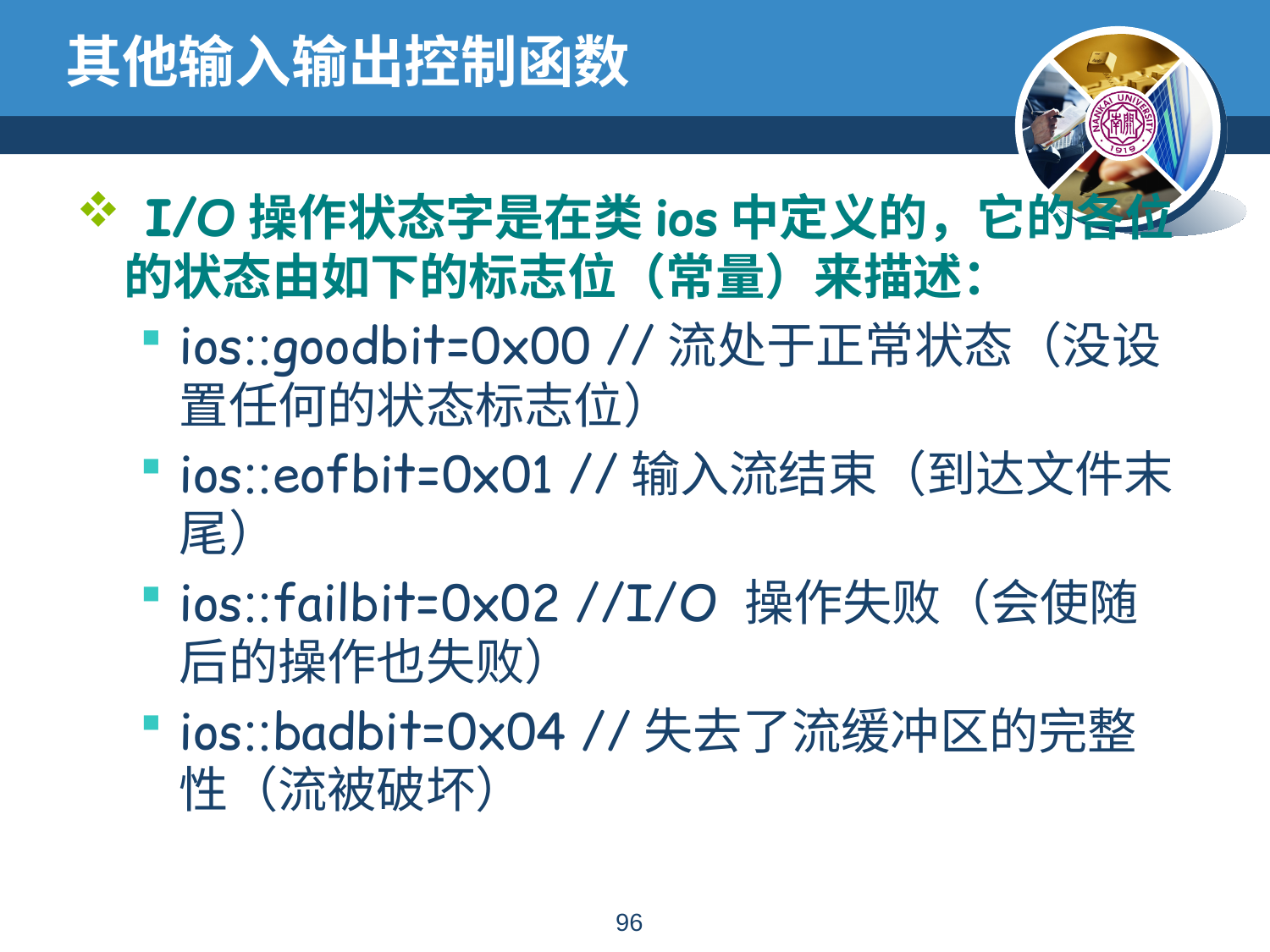

# 其他输入输出控制函数
 I/O操作状态字是在类ios中定义的，它的各位的状态由如下的标志位（常量）来描述：
ios::goodbit=0x00 //流处于正常状态（没设置任何的状态标志位）
ios::eofbit=0x01 //输入流结束（到达文件末尾）
ios::failbit=0x02 //I/O 操作失败（会使随后的操作也失败）
ios::badbit=0x04 //失去了流缓冲区的完整性（流被破坏）
96